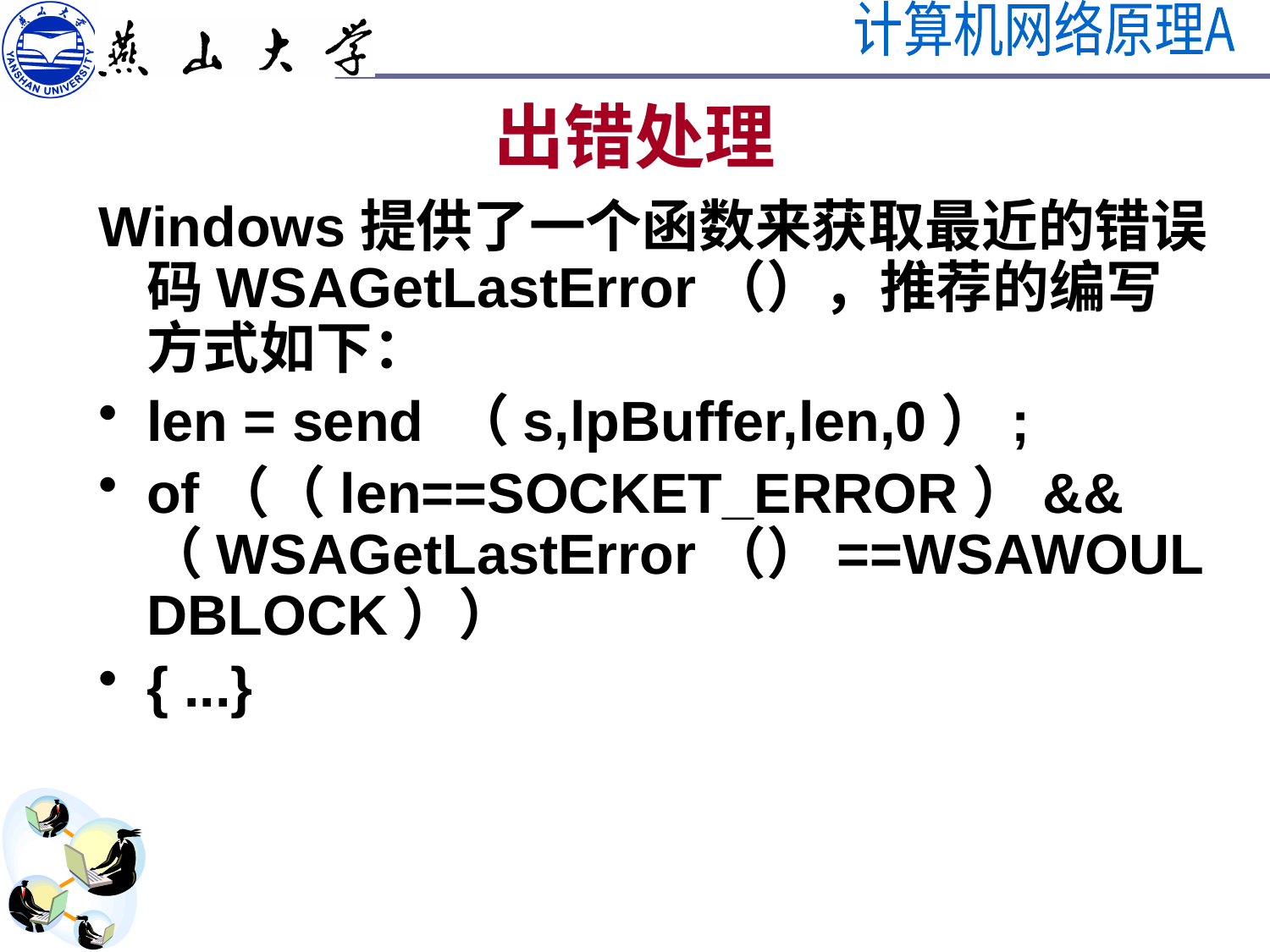

# 出错处理
Windows提供了一个函数来获取最近的错误码WSAGetLastError（），推荐的编写方式如下：
len = send （s,lpBuffer,len,0）;
of（（len==SOCKET_ERROR）&&（WSAGetLastError（）==WSAWOULDBLOCK））
{ ...}